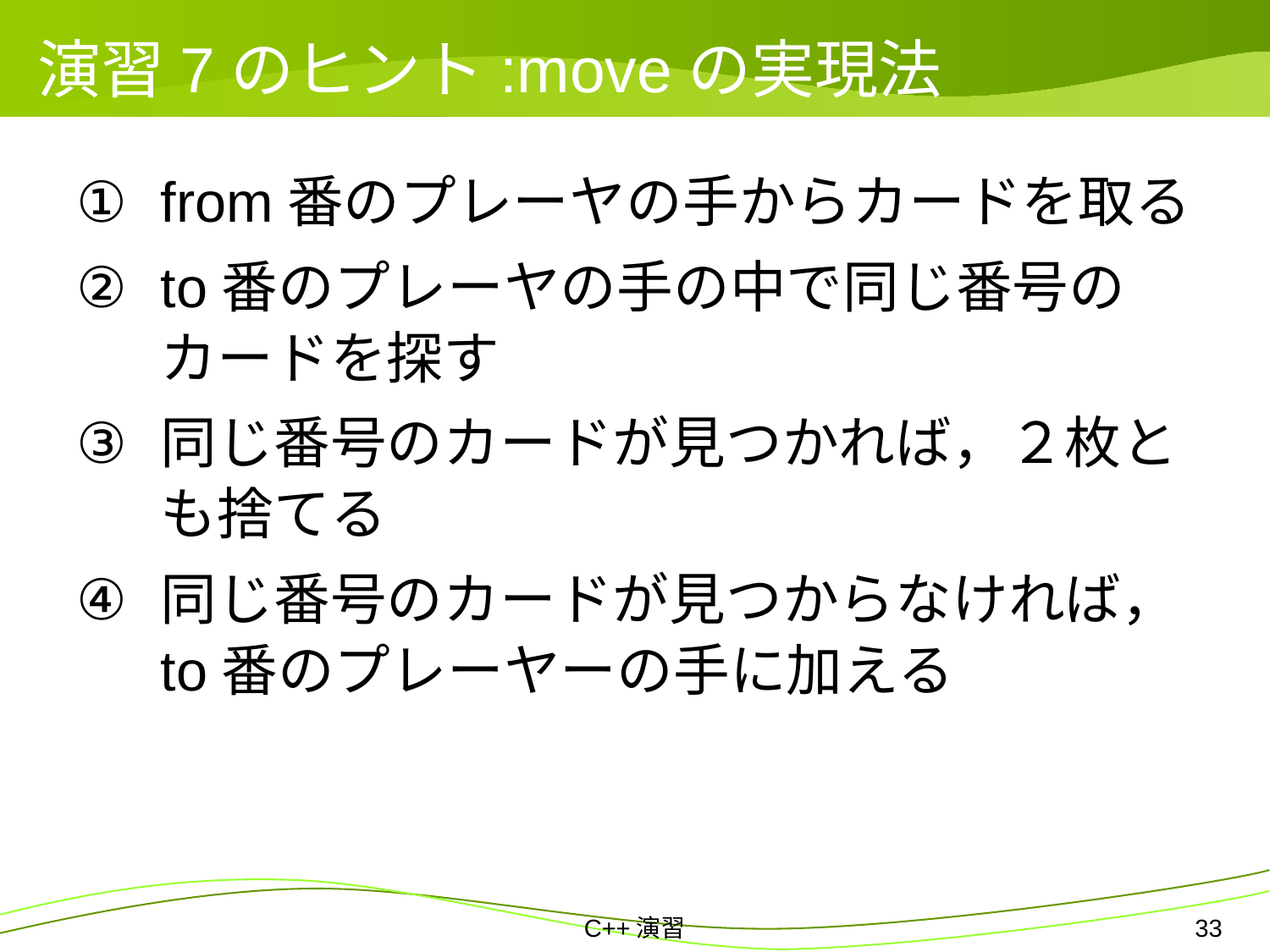

# 演習7のヒント:moveの実現法
from番のプレーヤの手からカードを取る
to番のプレーヤの手の中で同じ番号のカードを探す
同じ番号のカードが見つかれば，２枚とも捨てる
同じ番号のカードが見つからなければ，to番のプレーヤーの手に加える
C++演習
33